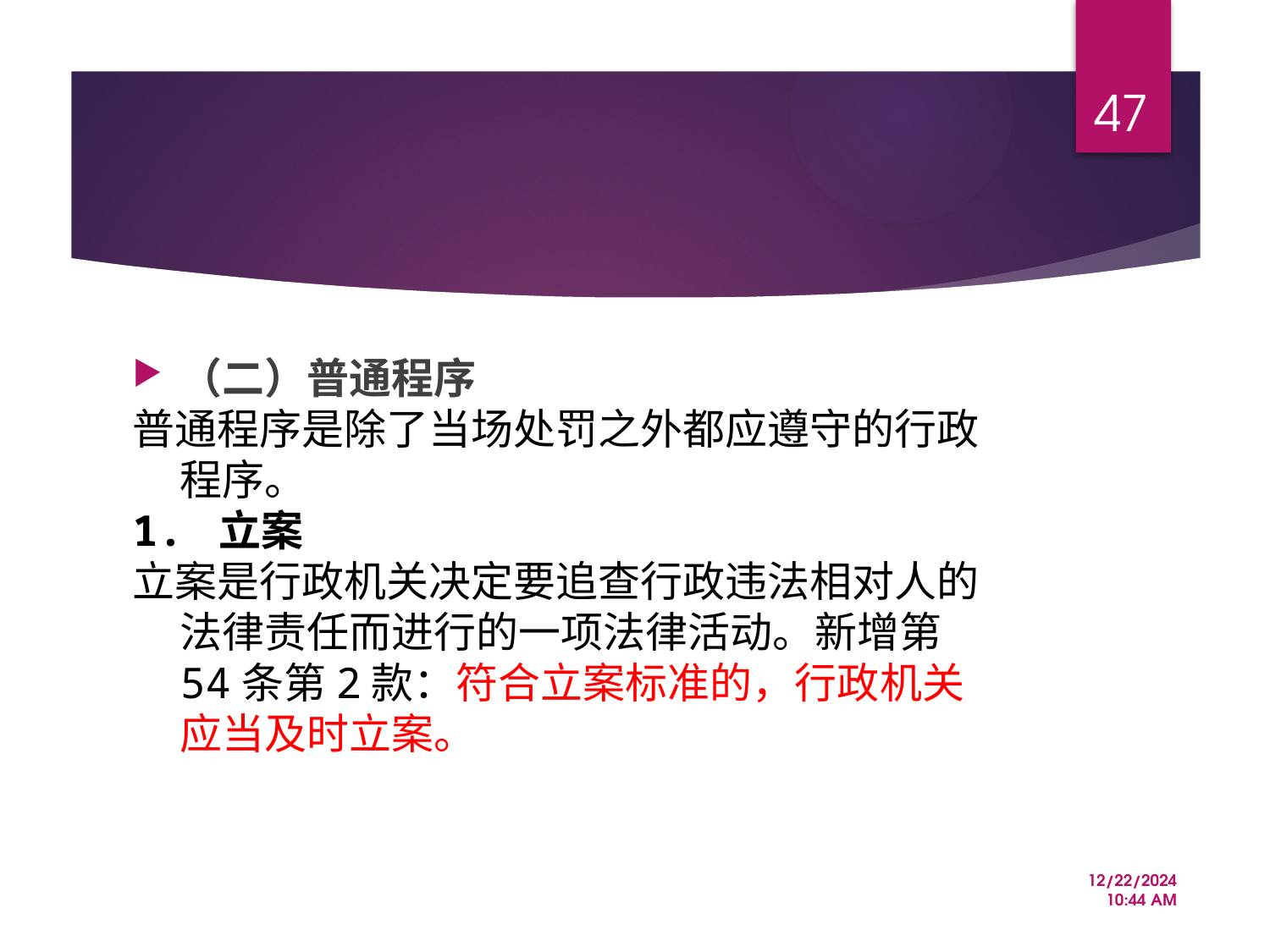

47
#
（二）普通程序
普通程序是除了当场处罚之外都应遵守的行政程序。
1. 立案
立案是行政机关决定要追查行政违法相对人的法律责任而进行的一项法律活动。新增第54条第2款：符合立案标准的，行政机关应当及时立案。

12/22/2024 10:44 AM